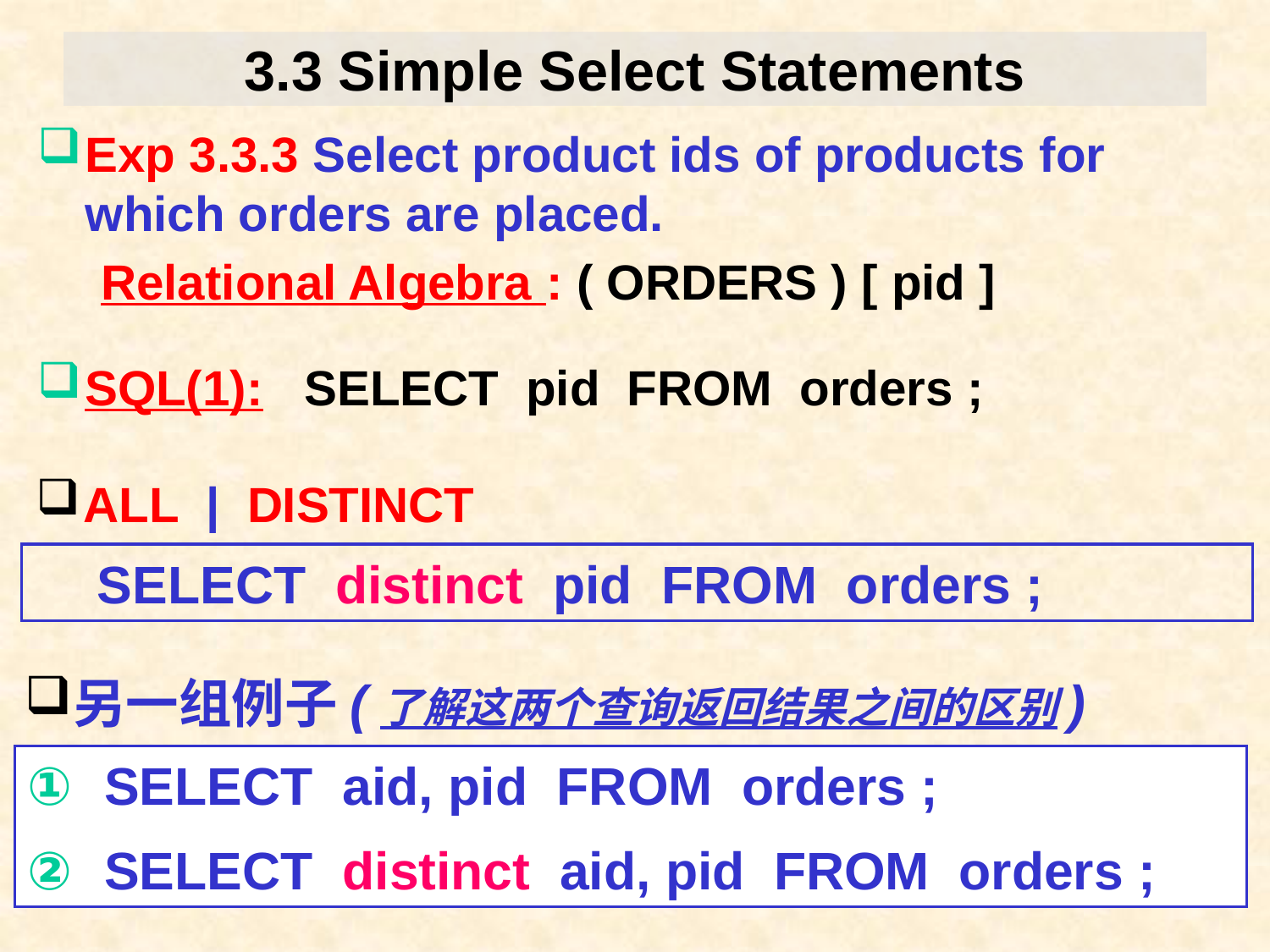

# 3.3 Simple Select Statements
Exp 3.3.3 Select product ids of products for which orders are placed.
Relational Algebra : ( ORDERS ) [ pid ]
SQL(1):   SELECT  pid  FROM  orders ;
ALL  |  DISTINCT
SELECT  distinct  pid  FROM  orders ;
另一组例子(了解这两个查询返回结果之间的区别)
  SELECT  aid, pid  FROM  orders ;
  SELECT  distinct  aid, pid  FROM  orders ;